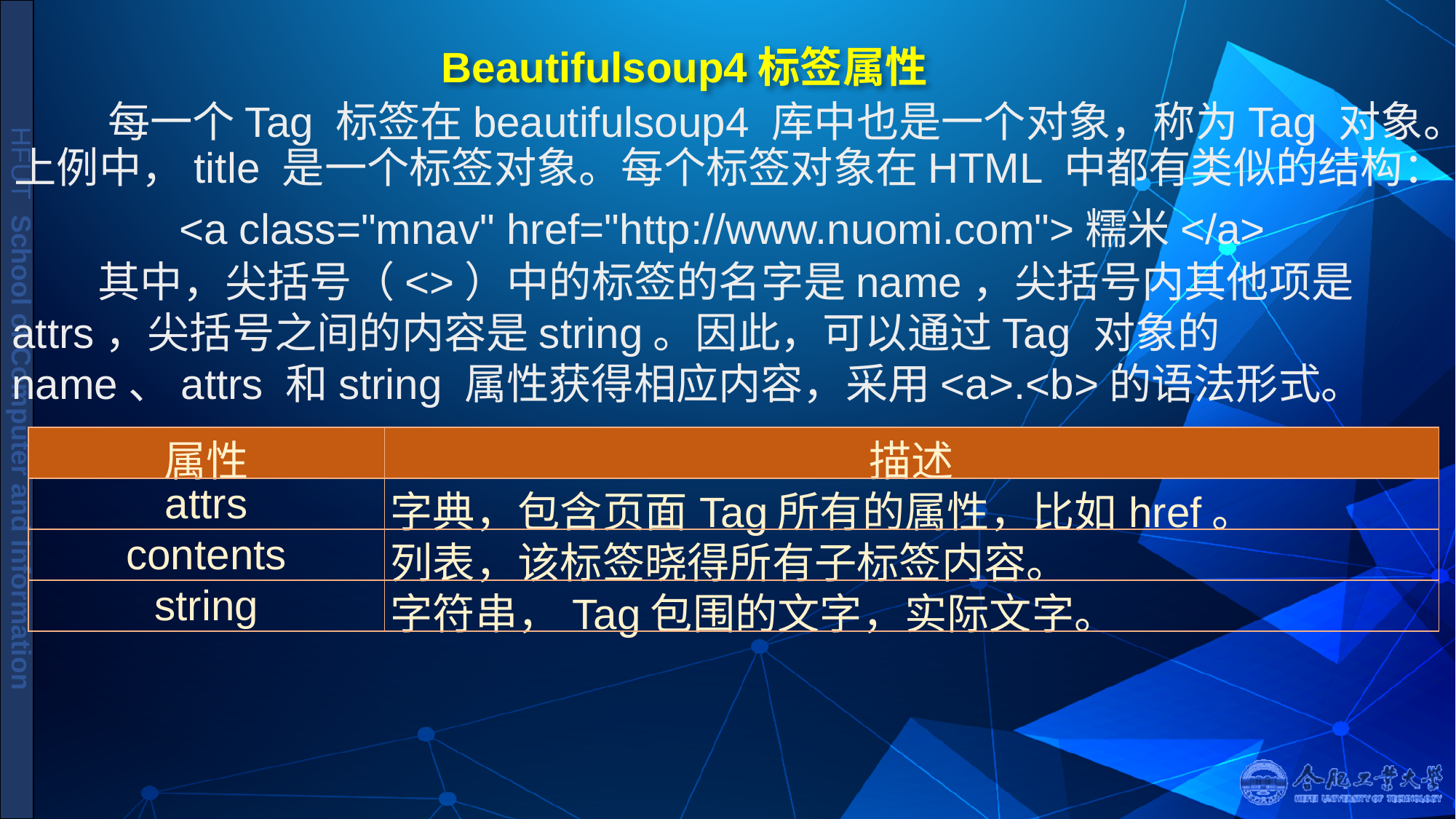

# Beautifulsoup4标签属性
  每一个Tag 标签在beautifulsoup4 库中也是一个对象，称为Tag 对象。上例中，title 是一个标签对象。每个标签对象在HTML 中都有类似的结构：
<a class="mnav" href="http://www.nuomi.com">糯米</a>
        其中，尖括号（<>）中的标签的名字是name，尖括号内其他项是attrs，尖括号之间的内容是string。因此，可以通过Tag 对象的name、attrs 和string 属性获得相应内容，采用<a>.<b>的语法形式。
| 属性 | 描述 |
| --- | --- |
| attrs | 字典，包含页面Tag所有的属性，比如href。 |
| contents | 列表，该标签晓得所有子标签内容。 |
| string | 字符串，Tag包围的文字，实际文字。 |